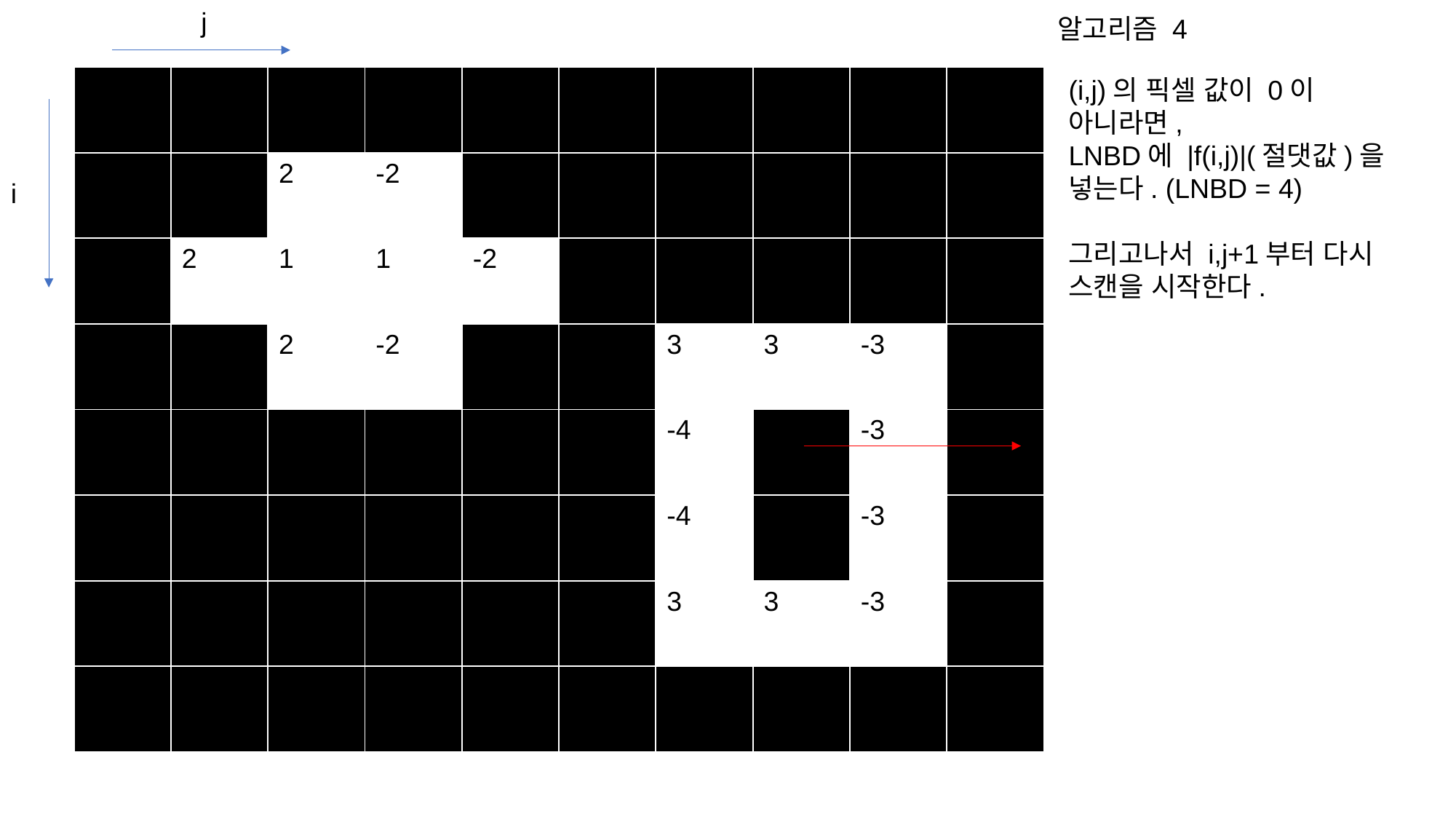

j
알고리즘 4
|  |  |  |  |  |  |  |  |  |  |
| --- | --- | --- | --- | --- | --- | --- | --- | --- | --- |
|  |  | 2 | -2 |  |  |  |  |  |  |
|  | 2 | 1 | 1 | -2 |  |  |  |  |  |
|  |  | 2 | -2 |  |  | 3 | 3 | -3 |  |
|  |  |  |  |  |  | -4 |  | -3 |  |
|  |  |  |  |  |  | -4 |  | -3 |  |
|  |  |  |  |  |  | 3 | 3 | -3 |  |
|  |  |  |  |  |  |  |  |  |  |
(i,j)의 픽셀 값이 0이
아니라면,
LNBD에 |f(i,j)|(절댓값)을
넣는다. (LNBD = 4)

그리고나서 i,j+1부터 다시 스캔을 시작한다.
i